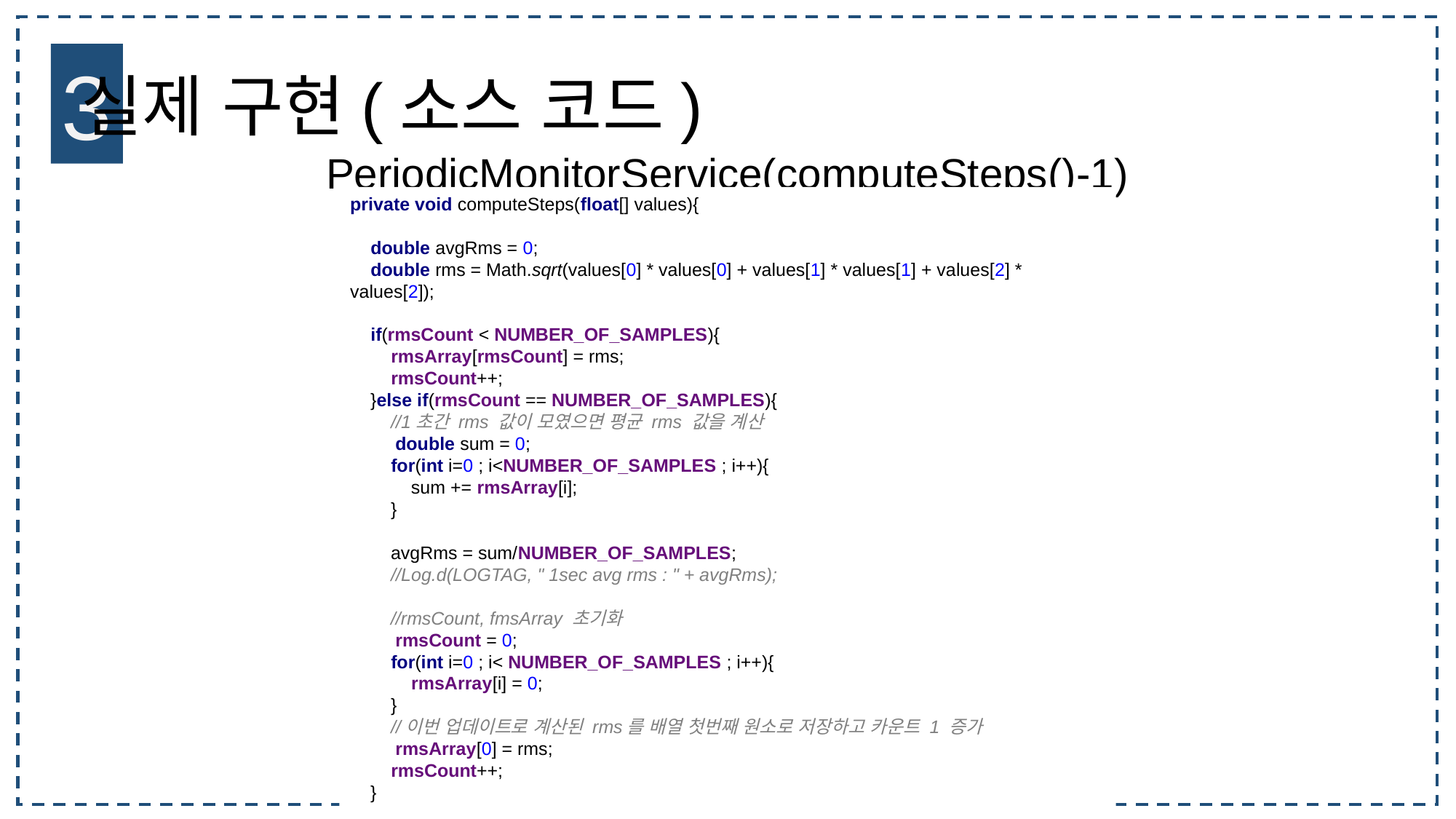

3
실제 구현(소스 코드)
PeriodicMonitorService(computeSteps()-1)
private void computeSteps(float[] values){
    double avgRms = 0;
    double rms = Math.sqrt(values[0] * values[0] + values[1] * values[1] + values[2] * values[2]);
    if(rmsCount < NUMBER_OF_SAMPLES){
        rmsArray[rmsCount] = rms;
        rmsCount++;
    }else if(rmsCount == NUMBER_OF_SAMPLES){
        //1초간 rms 값이 모였으면 평균 rms 값을 계산
        double sum = 0;
        for(int i=0 ; i<NUMBER_OF_SAMPLES ; i++){
            sum += rmsArray[i];
        }
        avgRms = sum/NUMBER_OF_SAMPLES;
        //Log.d(LOGTAG, " 1sec avg rms : " + avgRms);
        //rmsCount, fmsArray 초기화
        rmsCount = 0;
        for(int i=0 ; i< NUMBER_OF_SAMPLES ; i++){
            rmsArray[i] = 0;
        }
        //이번 업데이트로 계산된 rms를 배열 첫번째 원소로 저장하고 카운트 1 증가
        rmsArray[0] = rms;
        rmsCount++;
    }